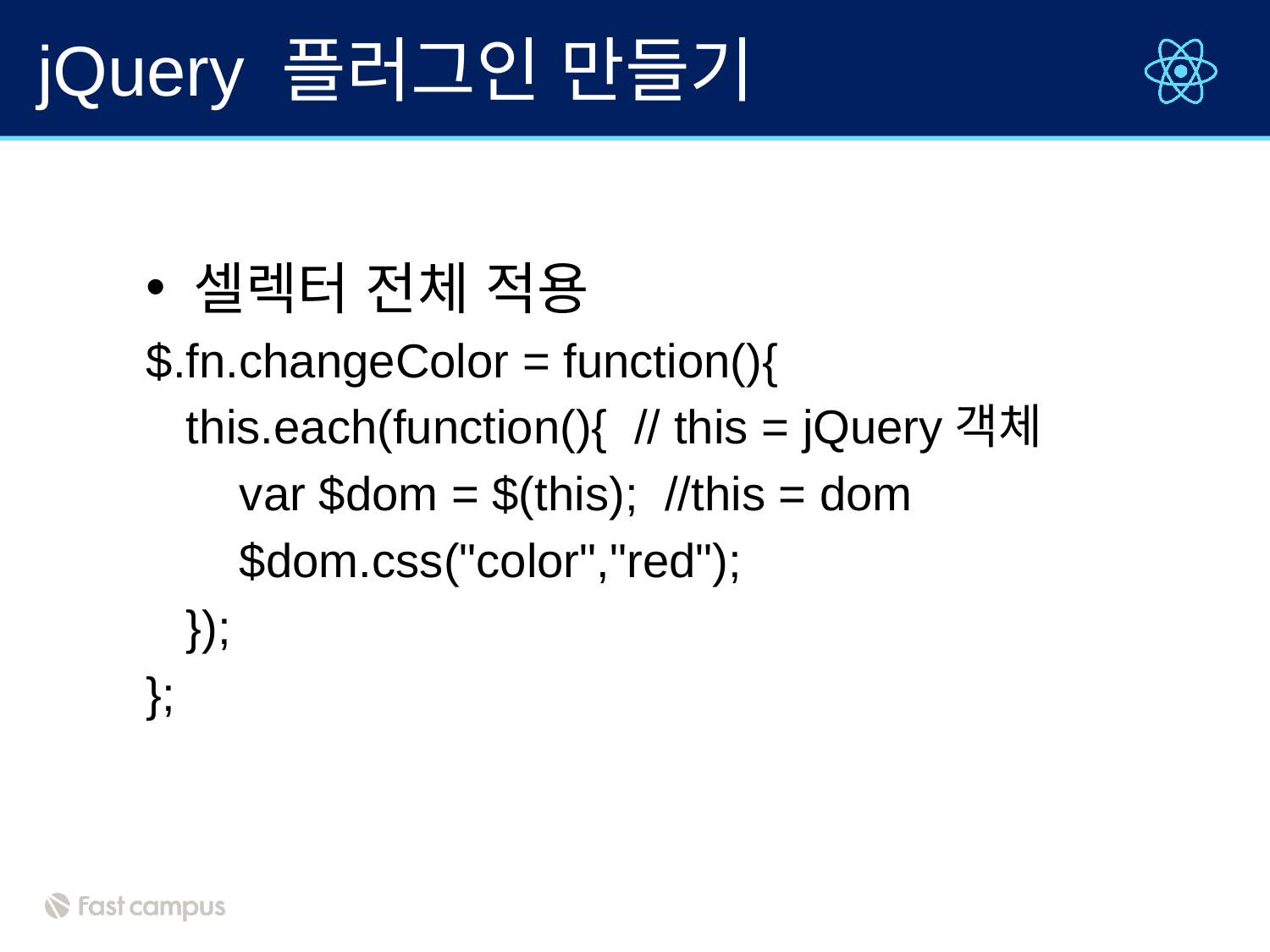

# jQuery 플러그인 만들기
셀렉터 전체 적용
$.fn.changeColor = function(){
   this.each(function(){  // this = jQuery객체
       var $dom = $(this);  //this = dom
       $dom.css("color","red");
   });
};